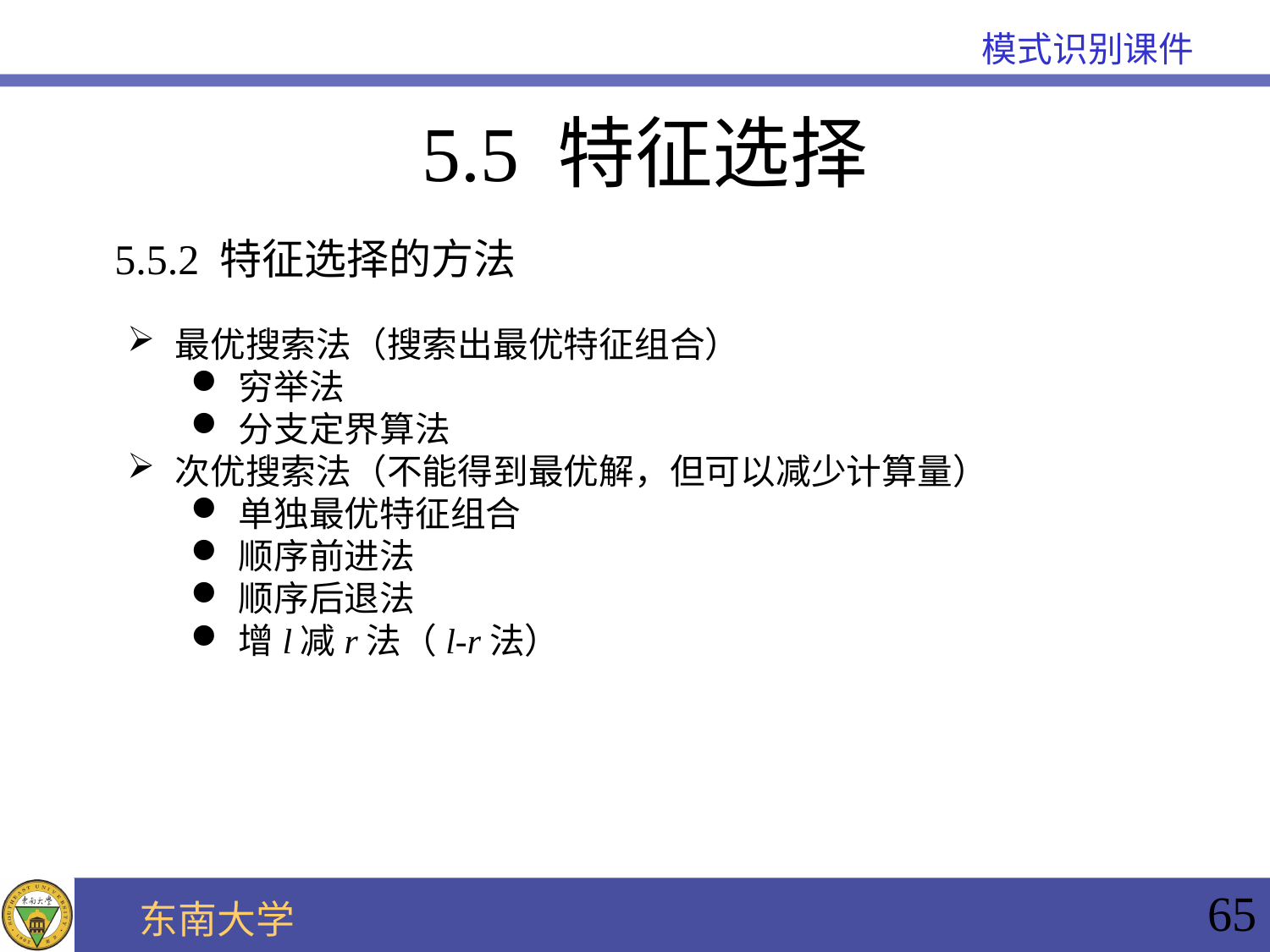

# 5.5 特征选择
5.5.2 特征选择的方法
最优搜索法（搜索出最优特征组合）
穷举法
分支定界算法
次优搜索法（不能得到最优解，但可以减少计算量）
单独最优特征组合
顺序前进法
顺序后退法
增l减r法（l-r法）
65